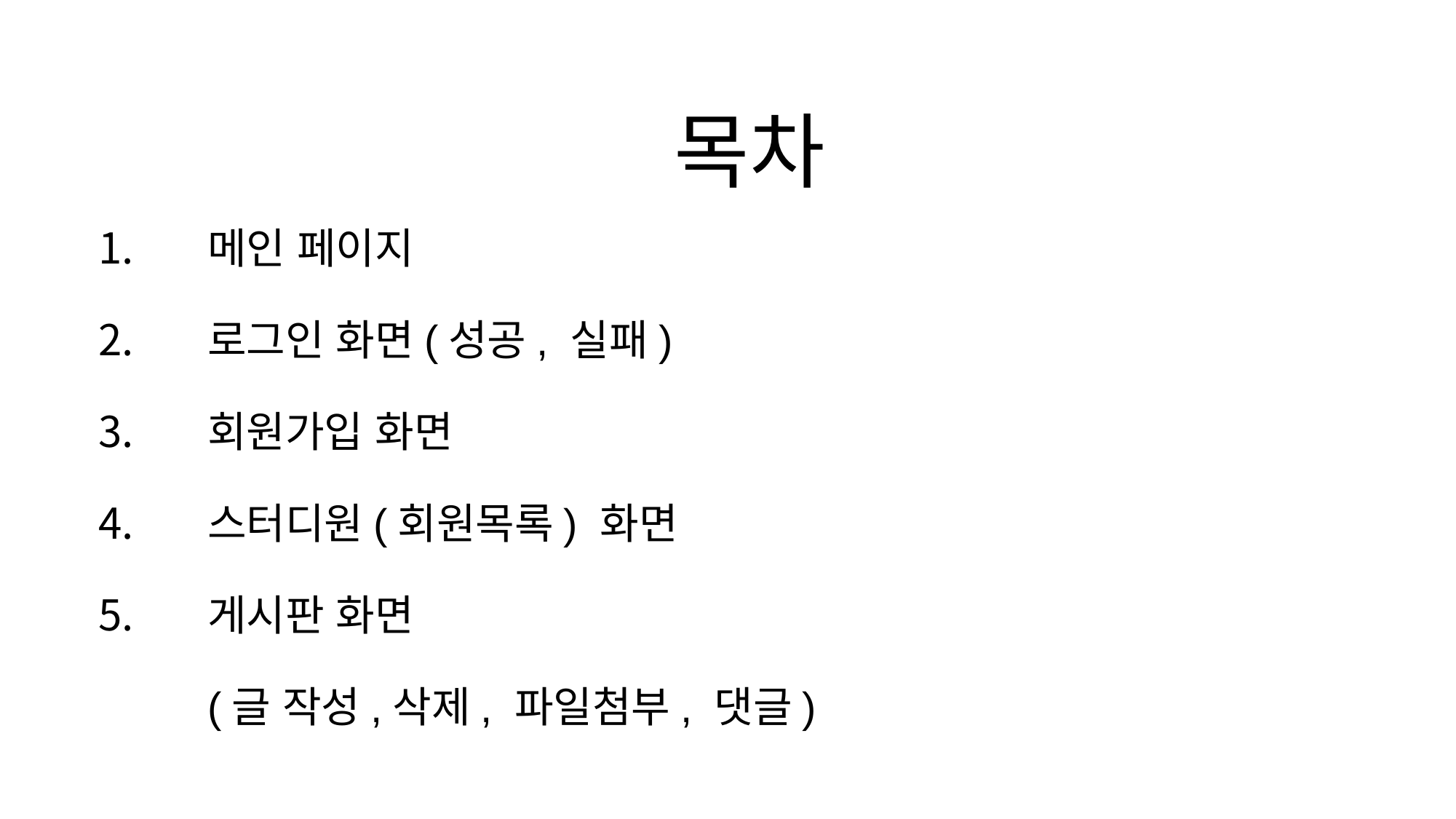

목차
메인 페이지

로그인 화면(성공, 실패)

회원가입 화면

스터디원(회원목록) 화면

게시판 화면

	(글 작성,삭제, 파일첨부, 댓글)